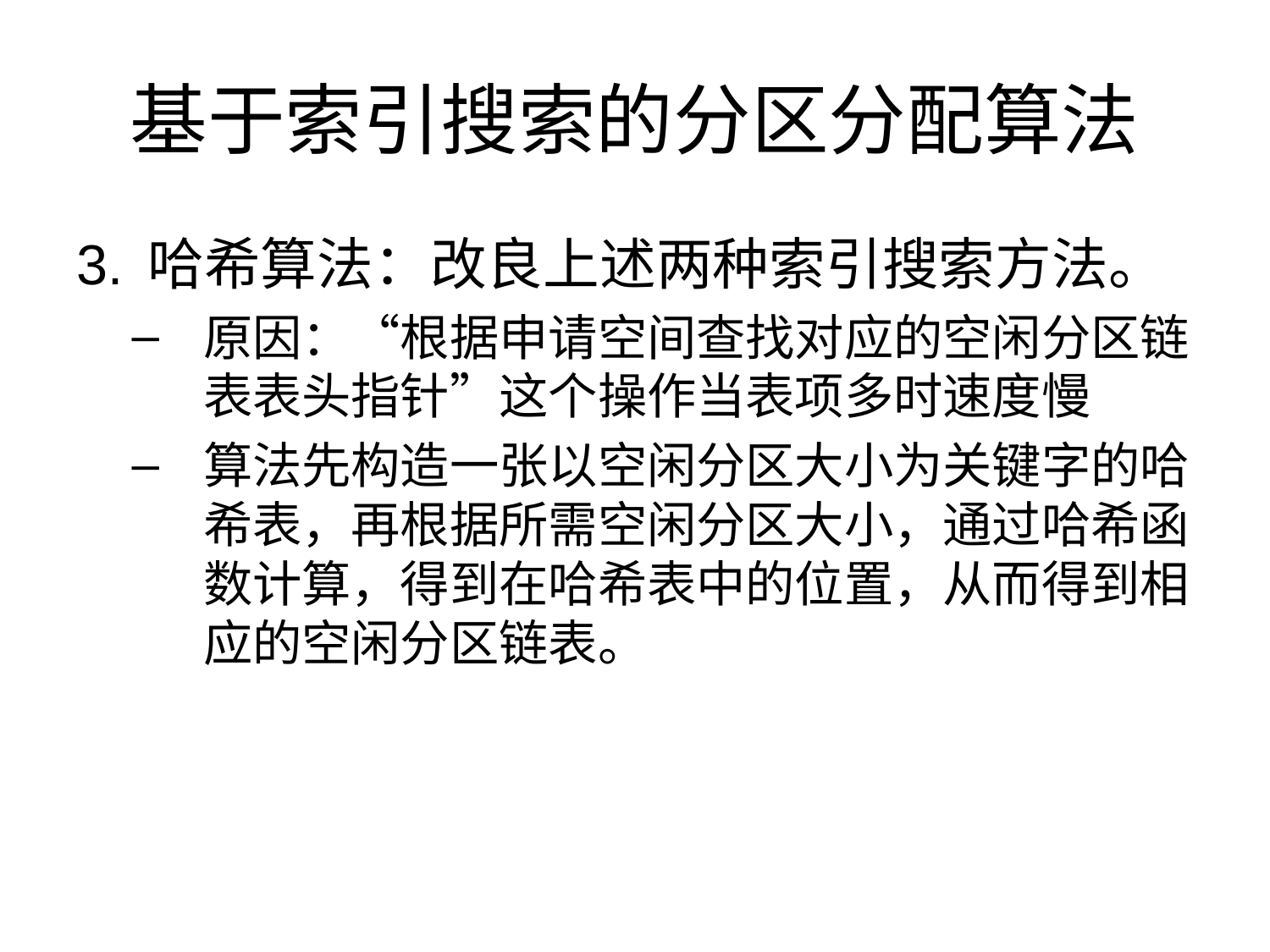

# 基于索引搜索的分区分配算法
哈希算法：改良上述两种索引搜索方法。
原因：“根据申请空间查找对应的空闲分区链表表头指针”这个操作当表项多时速度慢
算法先构造一张以空闲分区大小为关键字的哈希表，再根据所需空闲分区大小，通过哈希函数计算，得到在哈希表中的位置，从而得到相应的空闲分区链表。